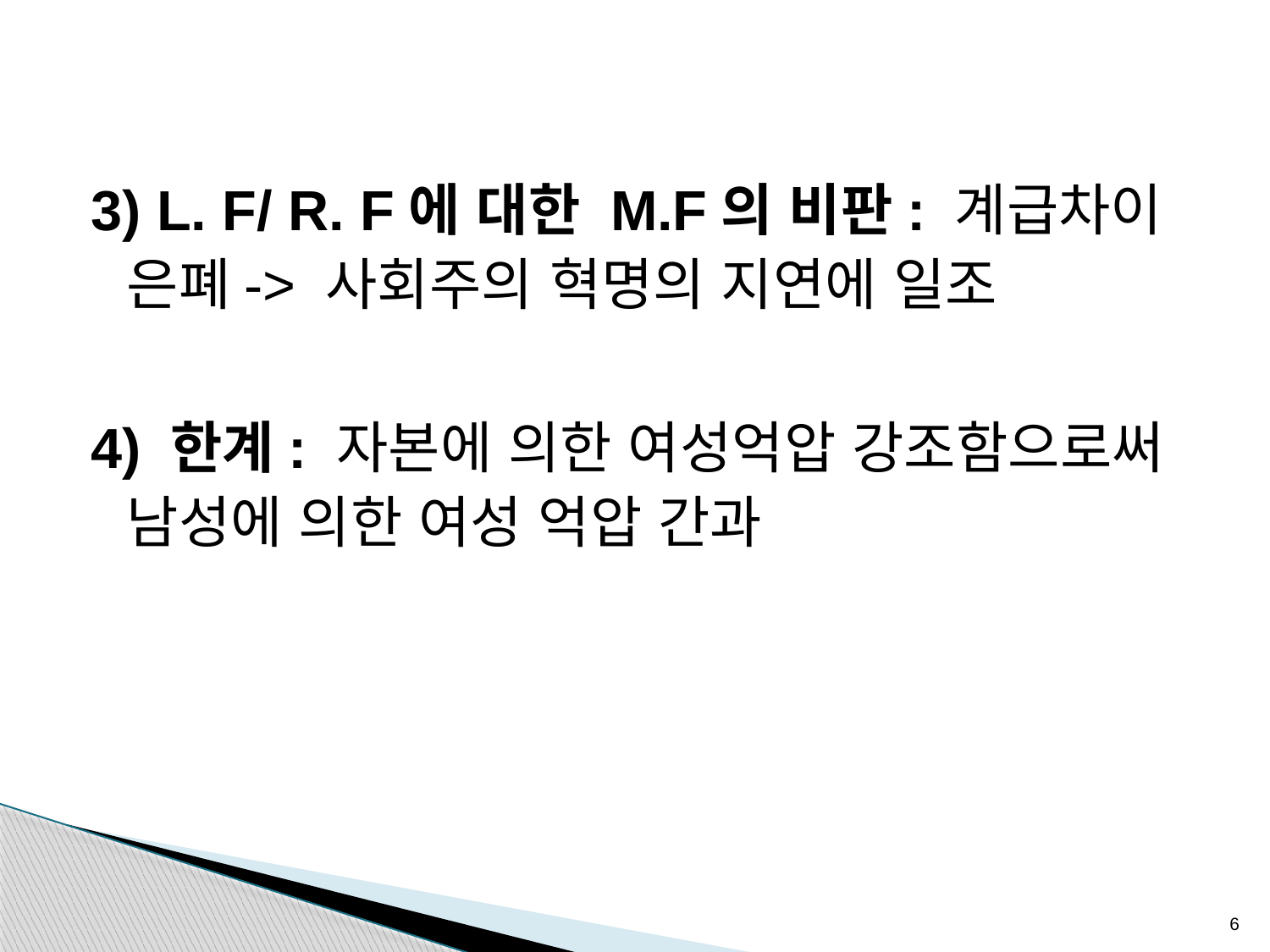

3) L. F/ R. F에 대한 M.F의 비판: 계급차이 은폐-> 사회주의 혁명의 지연에 일조

4) 한계: 자본에 의한 여성억압 강조함으로써 남성에 의한 여성 억압 간과

6